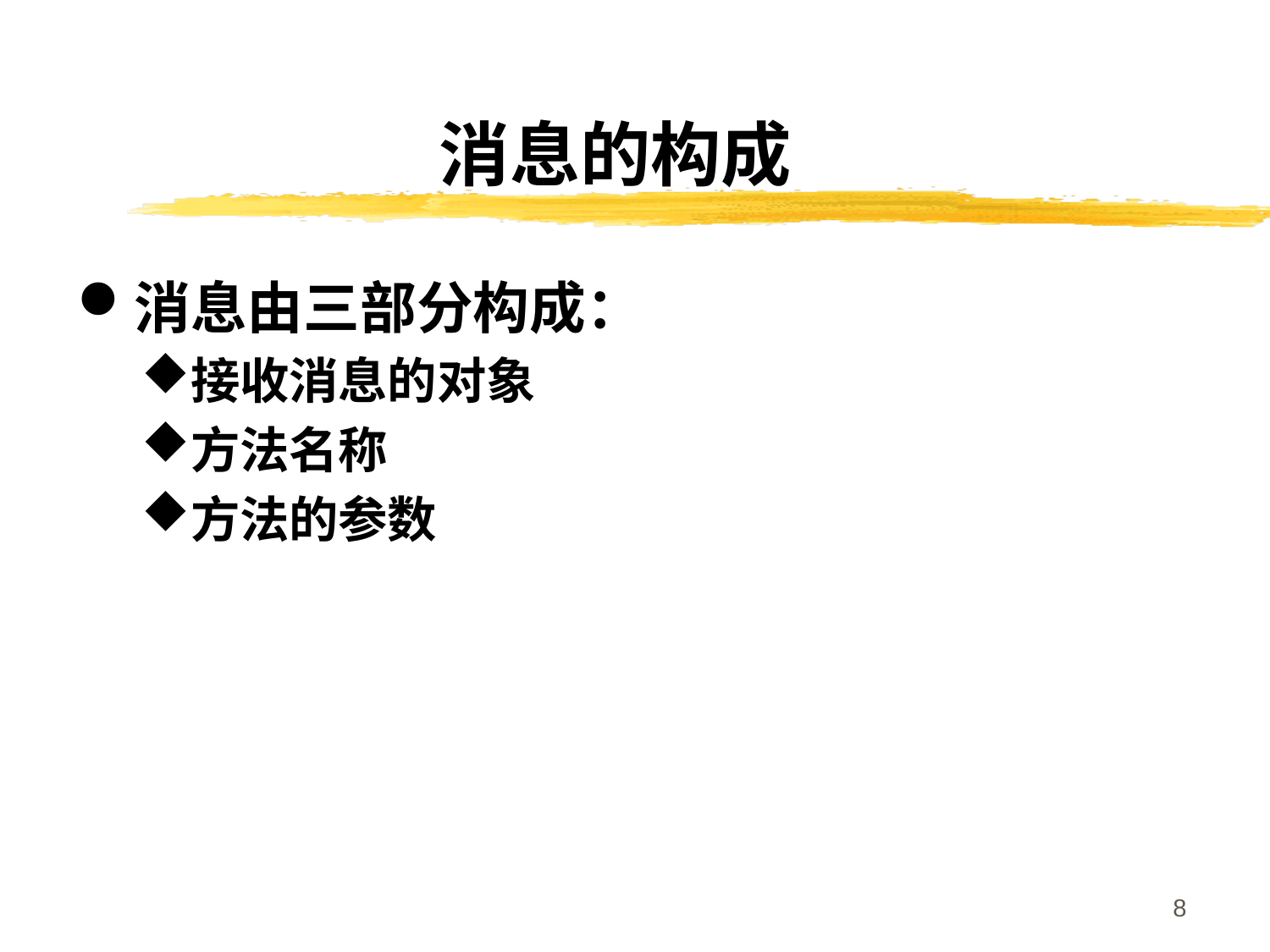

# 消息的构成
消息由三部分构成：
接收消息的对象
方法名称
方法的参数
8